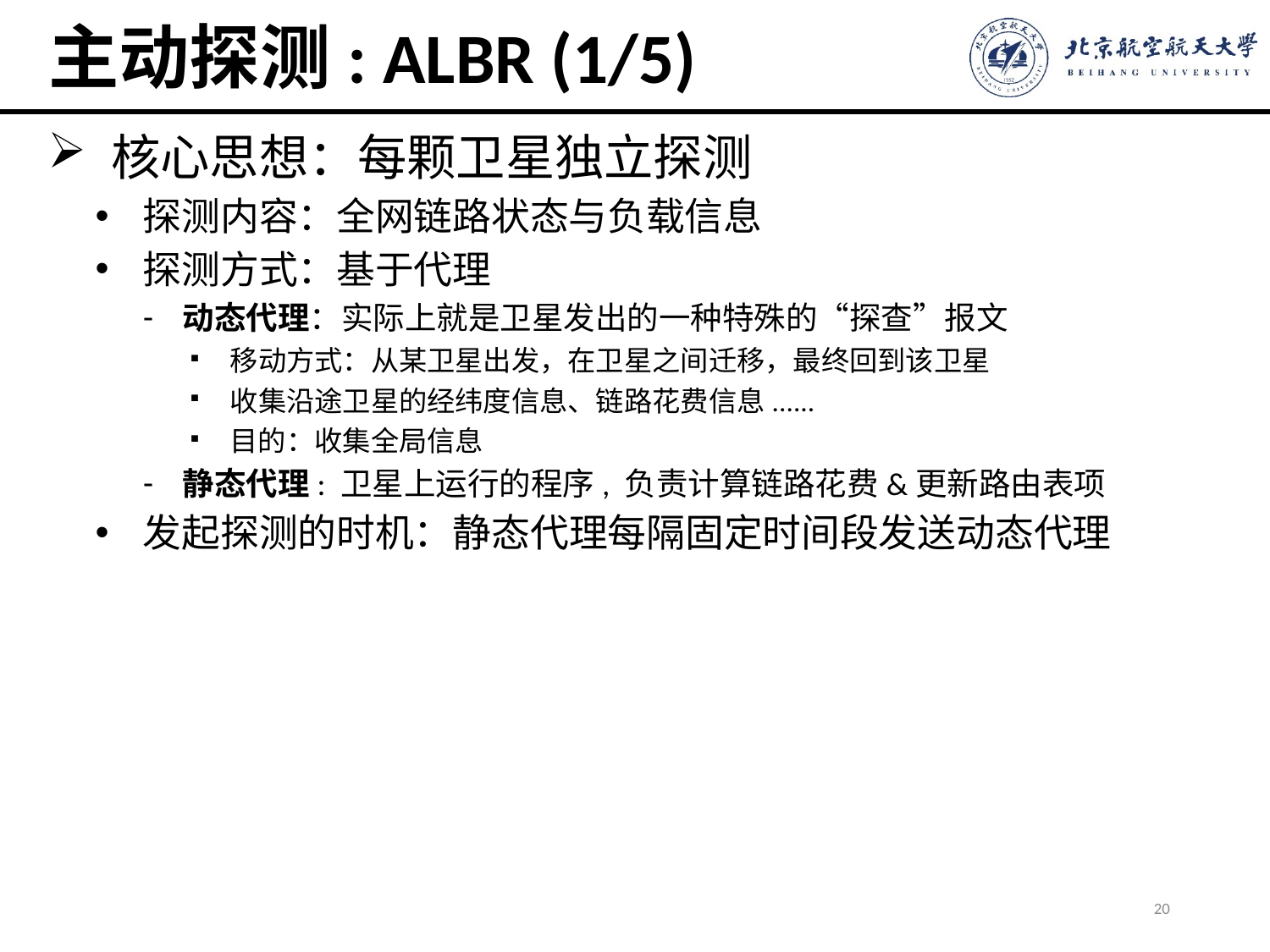

# 主动探测: ALBR (1/5)
核心思想：每颗卫星独立探测
探测内容：全网链路状态与负载信息
探测方式：基于代理
动态代理：实际上就是卫星发出的一种特殊的“探查”报文
移动方式：从某卫星出发，在卫星之间迁移，最终回到该卫星
收集沿途卫星的经纬度信息、链路花费信息......
目的：收集全局信息
静态代理: 卫星上运行的程序, 负责计算链路花费&更新路由表项
发起探测的时机：静态代理每隔固定时间段发送动态代理
20